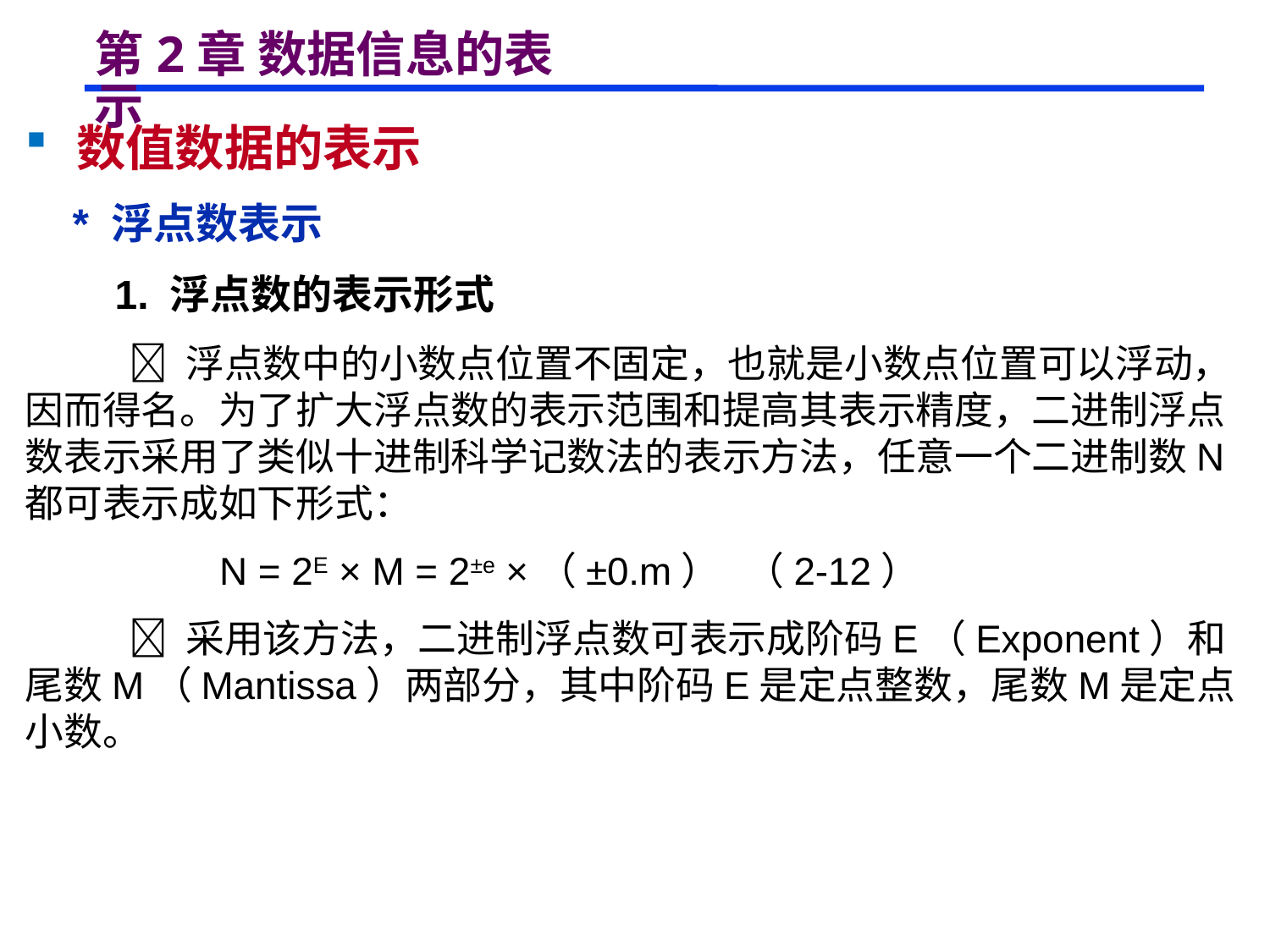

# 第2章 数据信息的表示
 数值数据的表示
    * 浮点数表示
        1. 浮点数的表示形式
            • 浮点数中的小数点位置不固定，也就是小数点位置可以浮动，因而得名。为了扩大浮点数的表示范围和提高其表示精度，二进制浮点数表示采用了类似十进制科学记数法的表示方法，任意一个二进制数N都可表示成如下形式：
                  N = 2E × M = 2±e ×（±0.m）   （2-12）
            • 采用该方法，二进制浮点数可表示成阶码E（Exponent）和尾数M（Mantissa）两部分，其中阶码E是定点整数，尾数M是定点小数。